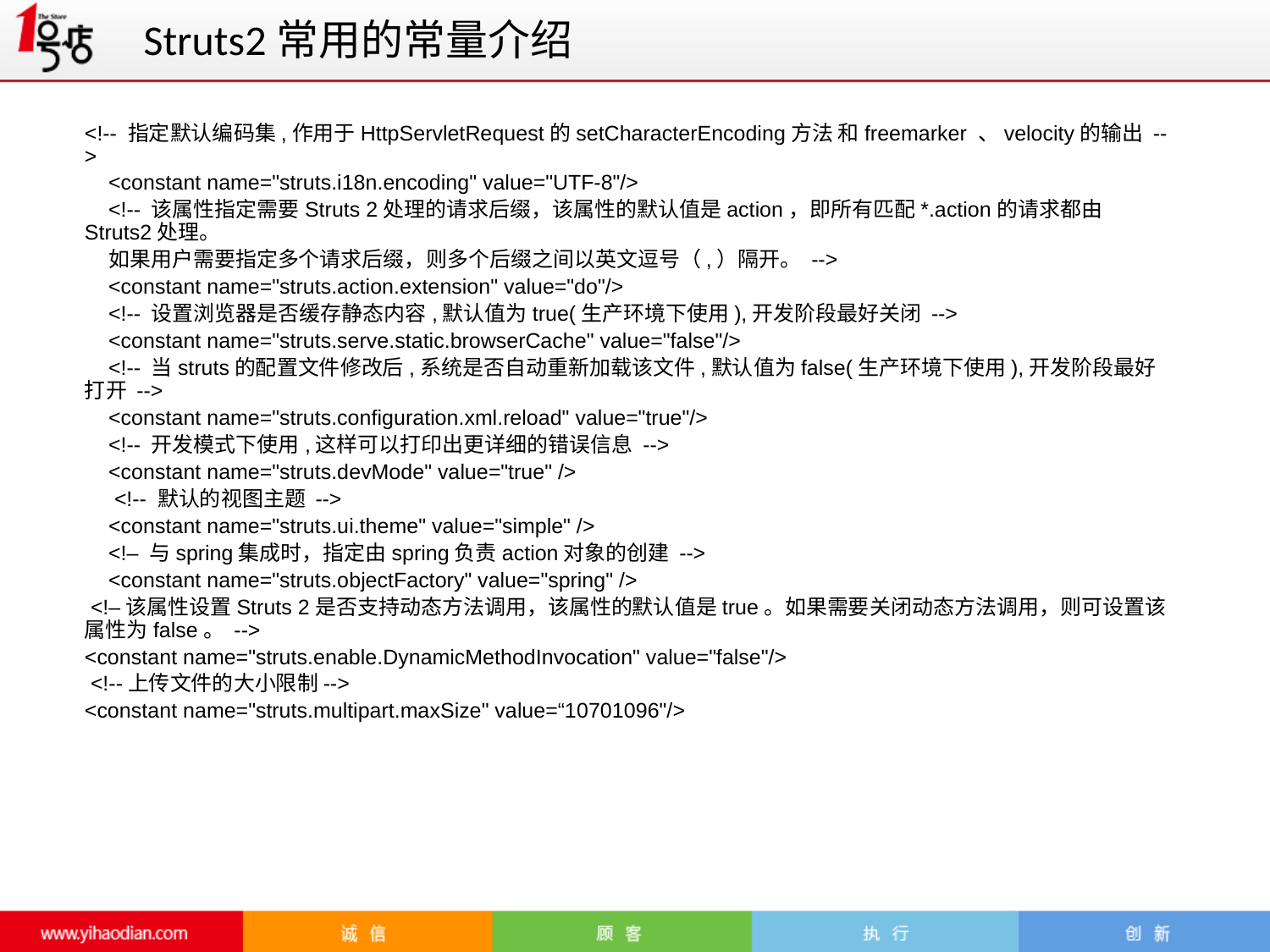

# Struts2常用的常量介绍
<!-- 指定默认编码集,作用于HttpServletRequest的setCharacterEncoding方法 和freemarker 、velocity的输出 -->
    <constant name="struts.i18n.encoding" value="UTF-8"/>
    <!-- 该属性指定需要Struts 2处理的请求后缀，该属性的默认值是action，即所有匹配*.action的请求都由Struts2处理。
    如果用户需要指定多个请求后缀，则多个后缀之间以英文逗号（,）隔开。 -->
    <constant name="struts.action.extension" value="do"/>
    <!-- 设置浏览器是否缓存静态内容,默认值为true(生产环境下使用),开发阶段最好关闭 -->
    <constant name="struts.serve.static.browserCache" value="false"/>
    <!-- 当struts的配置文件修改后,系统是否自动重新加载该文件,默认值为false(生产环境下使用),开发阶段最好打开 -->
    <constant name="struts.configuration.xml.reload" value="true"/>
    <!-- 开发模式下使用,这样可以打印出更详细的错误信息 -->
    <constant name="struts.devMode" value="true" />
     <!-- 默认的视图主题 -->
    <constant name="struts.ui.theme" value="simple" />
    <!– 与spring集成时，指定由spring负责action对象的创建 -->
    <constant name="struts.objectFactory" value="spring" />
 <!–该属性设置Struts 2是否支持动态方法调用，该属性的默认值是true。如果需要关闭动态方法调用，则可设置该属性为false。 -->
<constant name="struts.enable.DynamicMethodInvocation" value="false"/>
 <!--上传文件的大小限制-->
<constant name="struts.multipart.maxSize" value=“10701096"/>